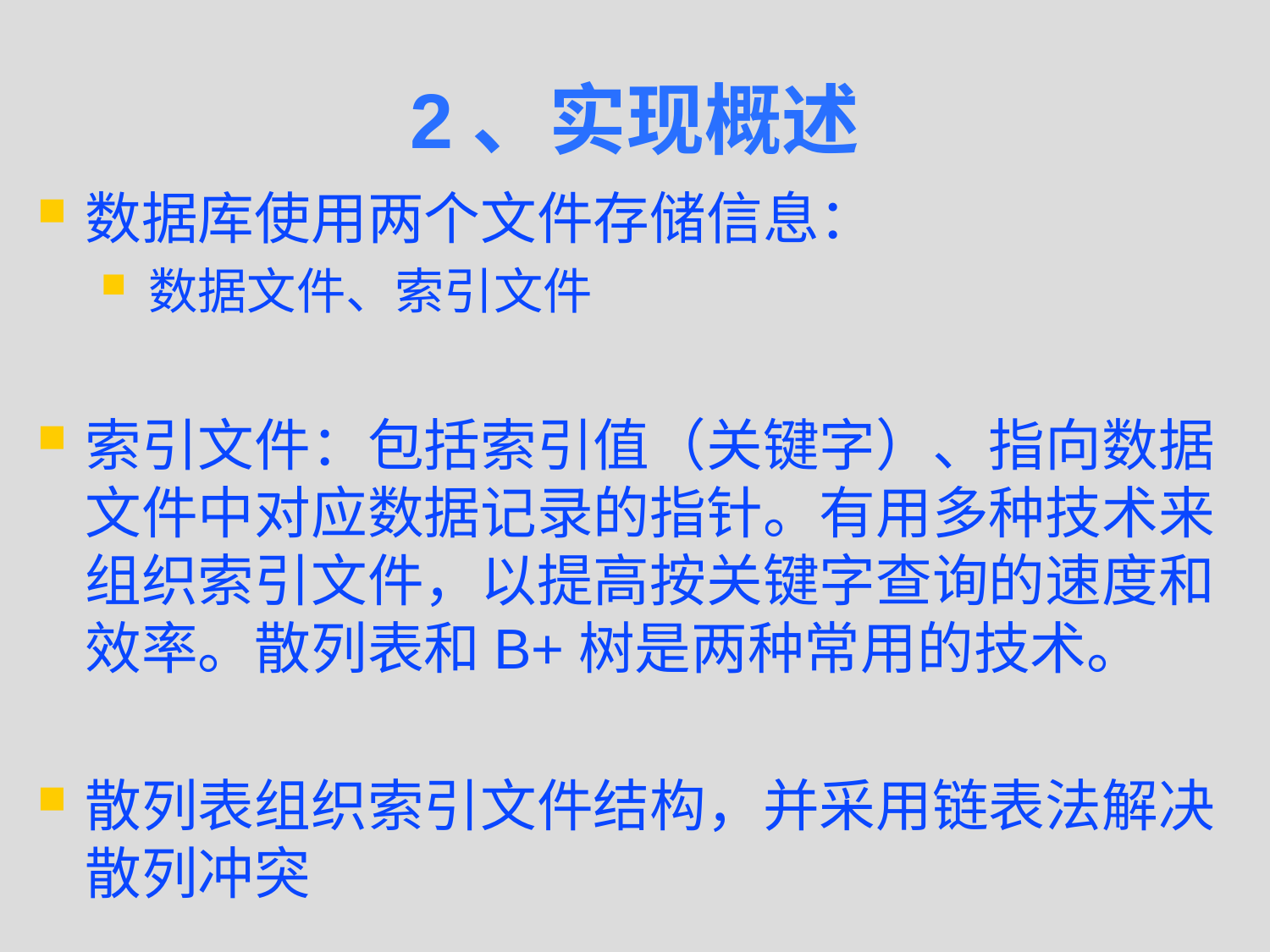

# 2、实现概述
数据库使用两个文件存储信息：
数据文件、索引文件

索引文件：包括索引值（关键字）、指向数据文件中对应数据记录的指针。有用多种技术来组织索引文件，以提高按关键字查询的速度和效率。散列表和B+树是两种常用的技术。

散列表组织索引文件结构，并采用链表法解决散列冲突